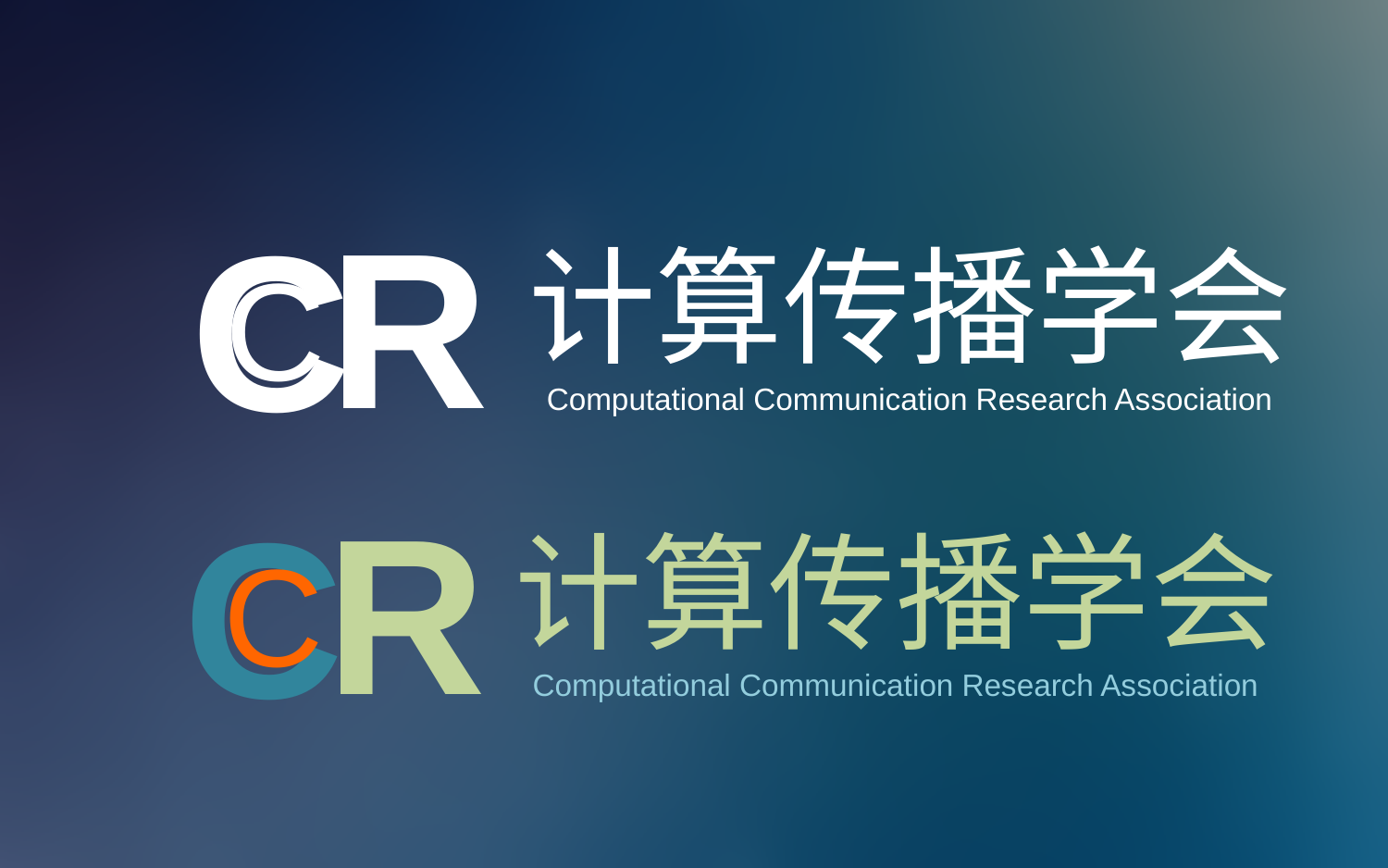

R
C
C
计算传播学会
Computational Communication Research Association

R
C
C
计算传播学会
Computational Communication Research Association